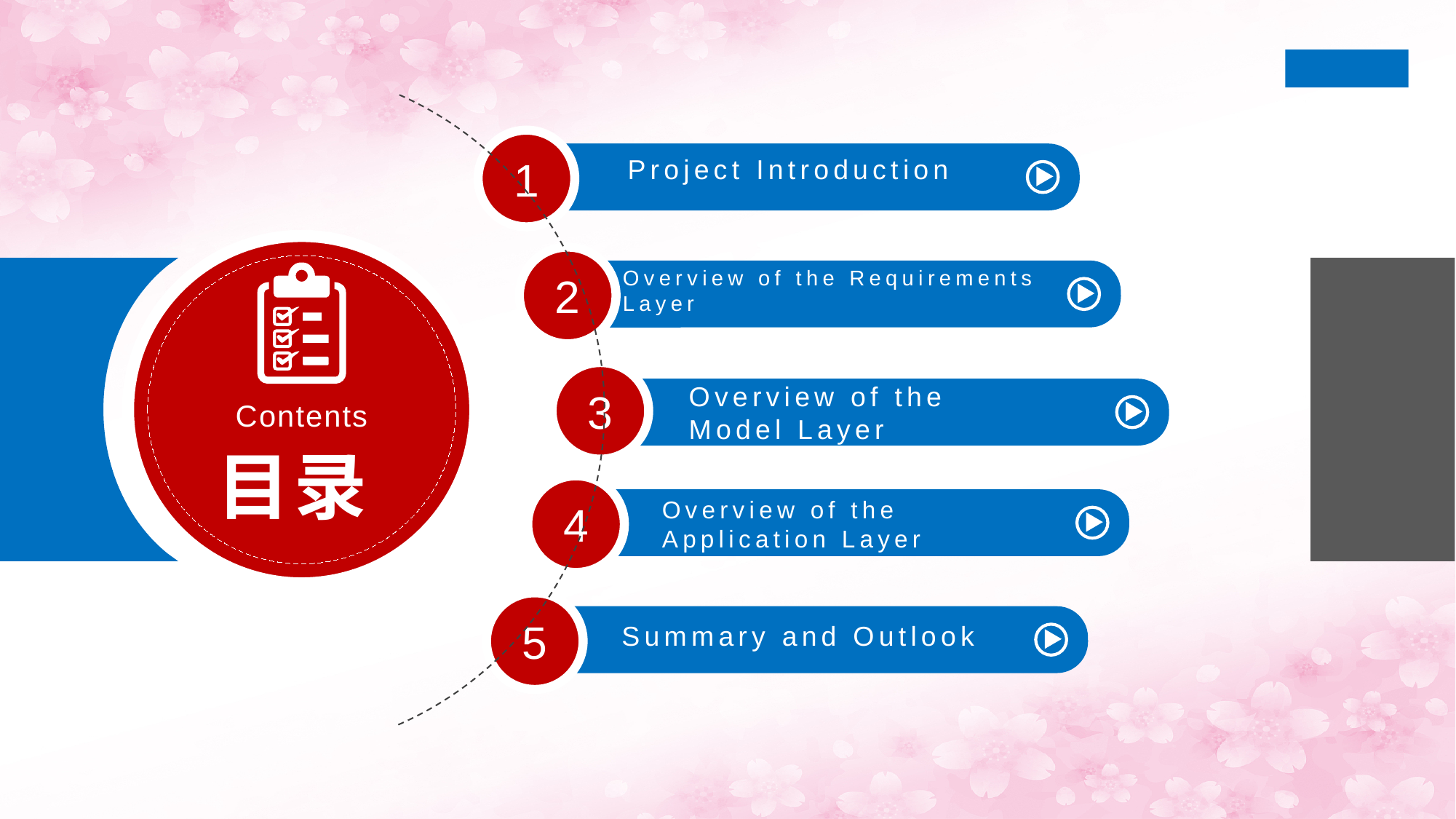

1

Project Introduction

2

Overview of the Requirements
Layer

3
Overview of the
Model Layer

Contents
目录
4
Overview of the
Application Layer

5

Summary and Outlook